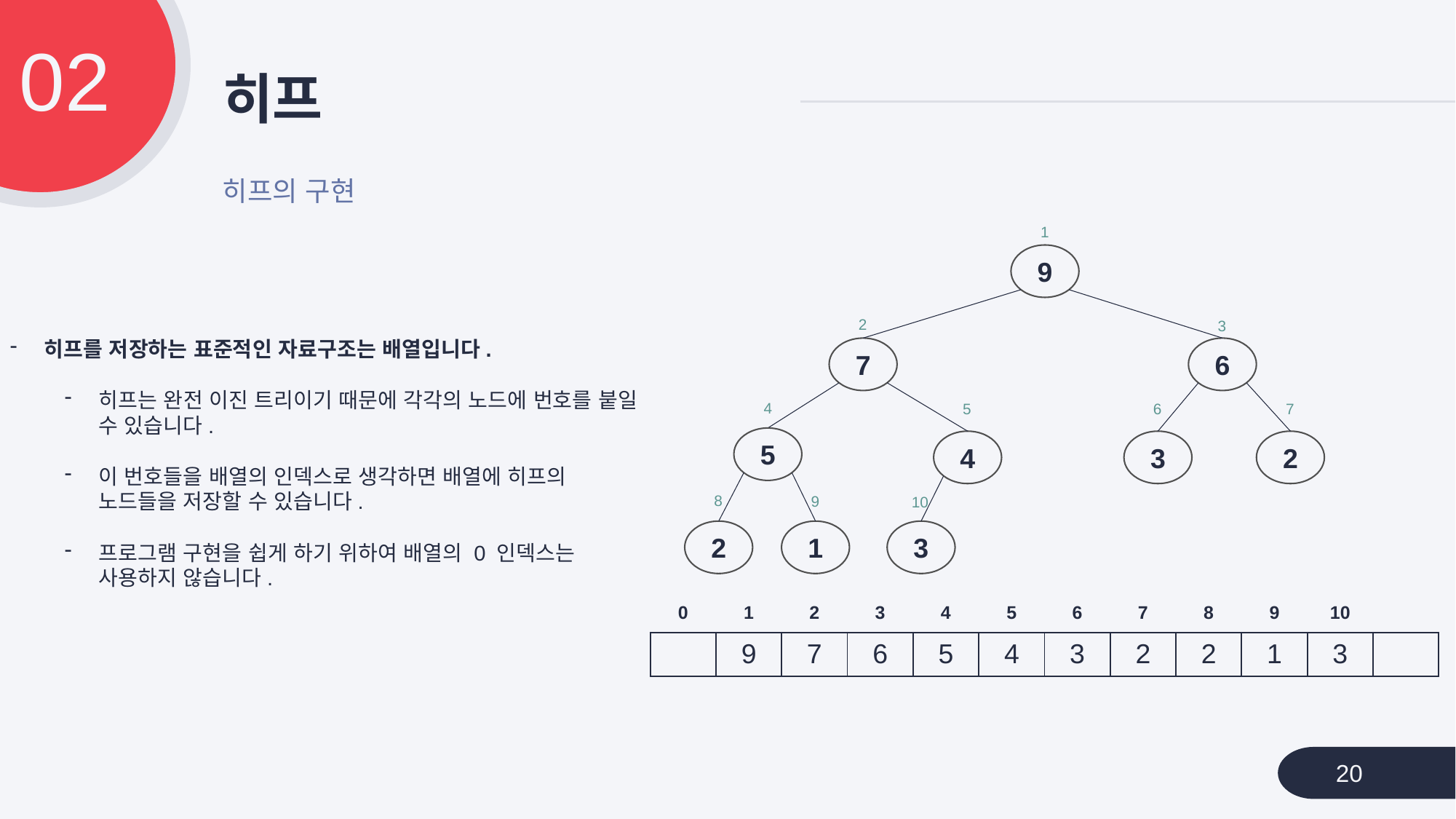

02
# 히프
히프의 구현
1
9
7
6
5
4
2
3
2
1
3
2
3
4
7
5
6
8
9
10
히프를 저장하는 표준적인 자료구조는 배열입니다.

히프는 완전 이진 트리이기 때문에 각각의 노드에 번호를 붙일 수 있습니다.

이 번호들을 배열의 인덱스로 생각하면 배열에 히프의 노드들을 저장할 수 있습니다.

프로그램 구현을 쉽게 하기 위하여 배열의 0 인덱스는 사용하지 않습니다.
| 0 | 1 | 2 | 3 | 4 | 5 | 6 | 7 | 8 | 9 | 10 |  |
| --- | --- | --- | --- | --- | --- | --- | --- | --- | --- | --- | --- |
|  | 9 | 7 | 6 | 5 | 4 | 3 | 2 | 2 | 1 | 3 |  |
20